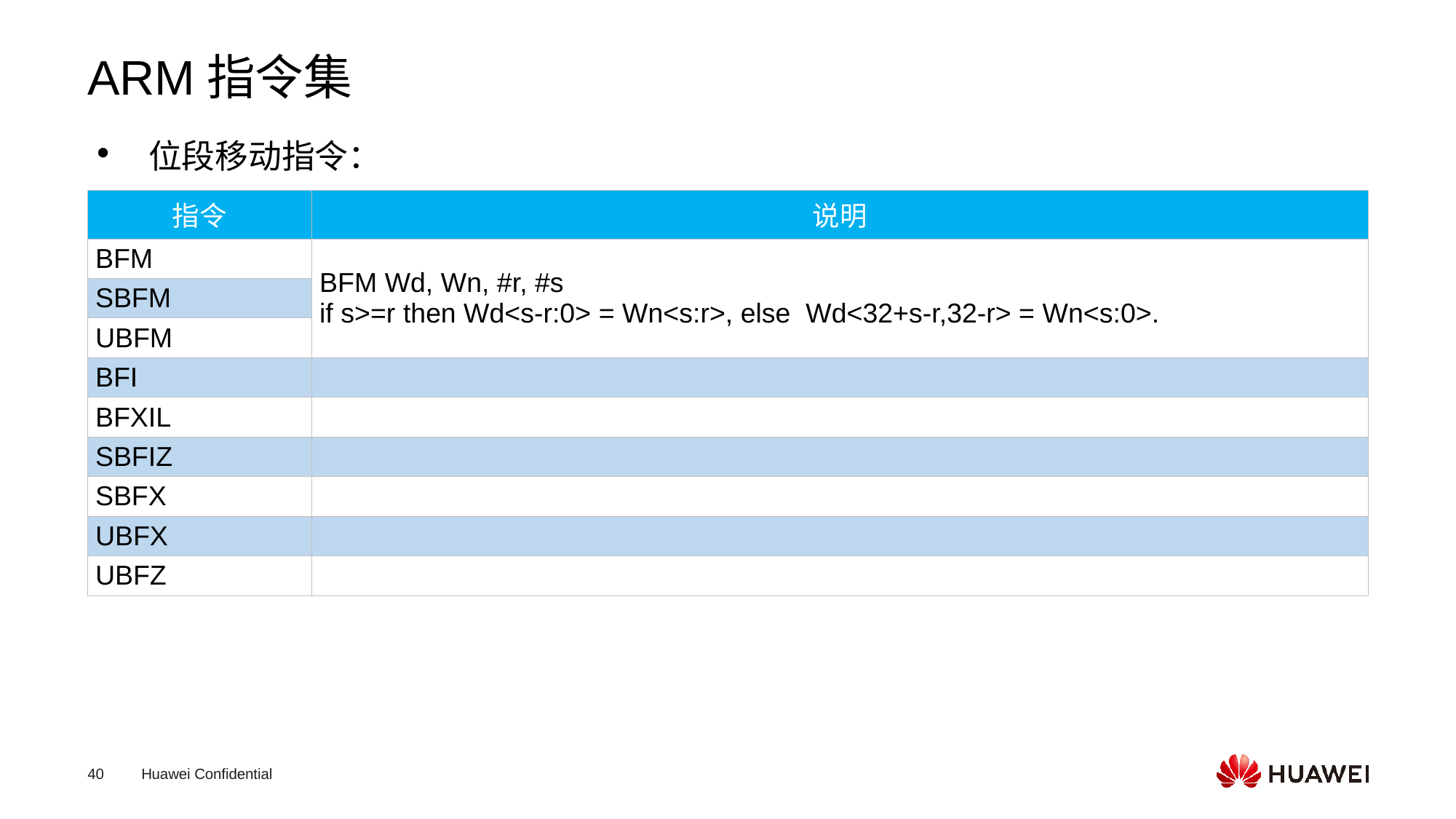

# ARM指令集
 位段移动指令：
| 指令 | 说明 |
| --- | --- |
| BFM | BFM Wd, Wn, #r, #s if s>=r then Wd<s-r:0> = Wn<s:r>, else  Wd<32+s-r,32-r> = Wn<s:0>. |
| SBFM |  |
| UBFM |  |
| BFI |  |
| BFXIL |  |
| SBFIZ |  |
| SBFX |  |
| UBFX |  |
| UBFZ |  |